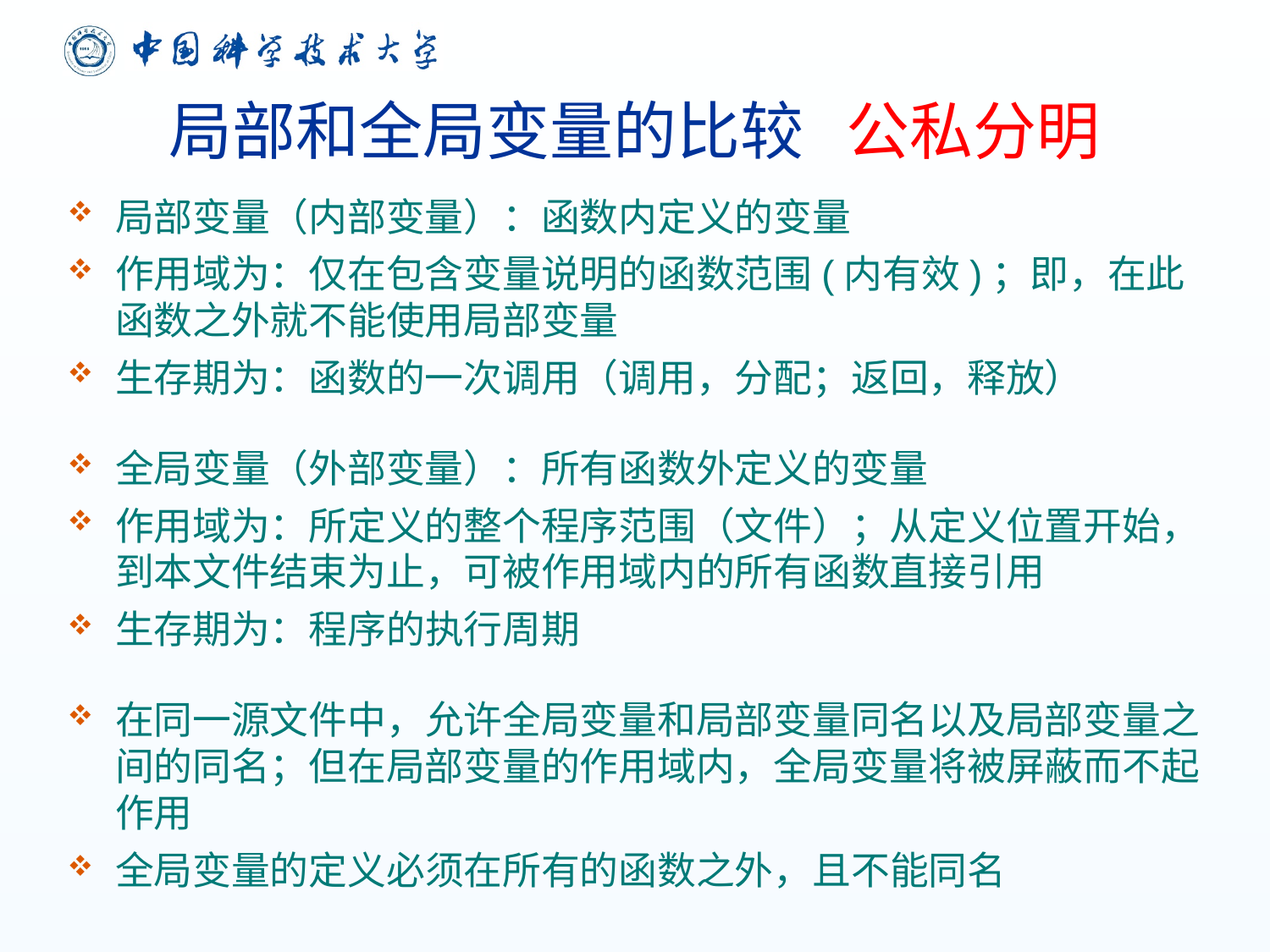

局部和全局变量的比较   公私分明
局部变量（内部变量）：函数内定义的变量
作用域为：仅在包含变量说明的函数范围(内有效)；即，在此函数之外就不能使用局部变量
生存期为：函数的一次调用（调用，分配；返回，释放）

全局变量（外部变量）：所有函数外定义的变量
作用域为：所定义的整个程序范围（文件）；从定义位置开始，到本文件结束为止，可被作用域内的所有函数直接引用
生存期为：程序的执行周期

在同一源文件中，允许全局变量和局部变量同名以及局部变量之间的同名；但在局部变量的作用域内，全局变量将被屏蔽而不起作用
全局变量的定义必须在所有的函数之外，且不能同名